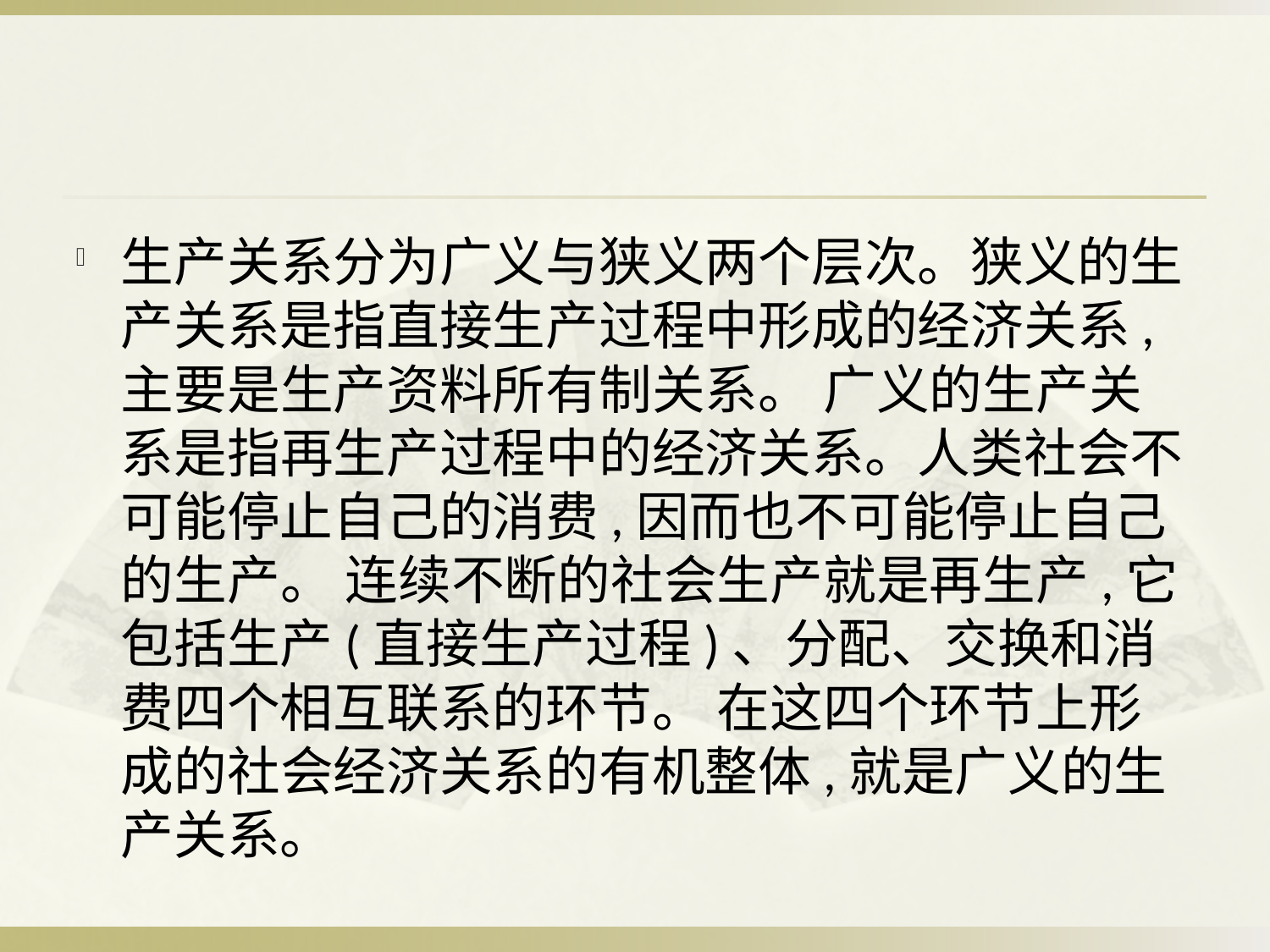

#
生产关系分为广义与狭义两个层次。狭义的生产关系是指直接生产过程中形成的经济关系,主要是生产资料所有制关系。 广义的生产关系是指再生产过程中的经济关系。人类社会不可能停止自己的消费,因而也不可能停止自己的生产。 连续不断的社会生产就是再生产,它包括生产(直接生产过程)、分配、交换和消费四个相互联系的环节。 在这四个环节上形成的社会经济关系的有机整体,就是广义的生产关系。